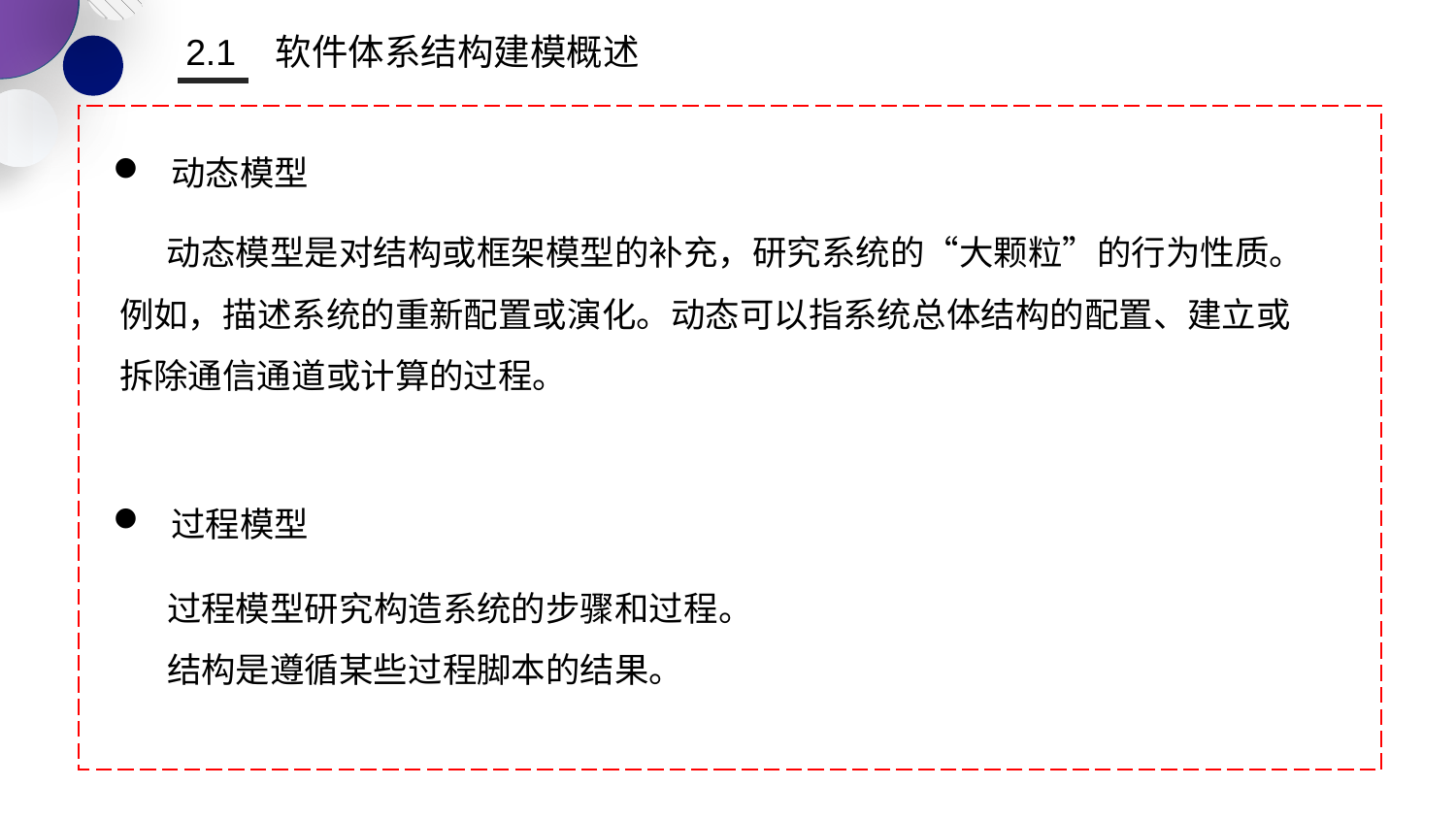

2.1   软件体系结构建模概述

  动态模型
     动态模型是对结构或框架模型的补充，研究系统的“大颗粒”的行为性质。例如，描述系统的重新配置或演化。动态可以指系统总体结构的配置、建立或拆除通信通道或计算的过程。
  过程模型
     过程模型研究构造系统的步骤和过程。
     结构是遵循某些过程脚本的结果。